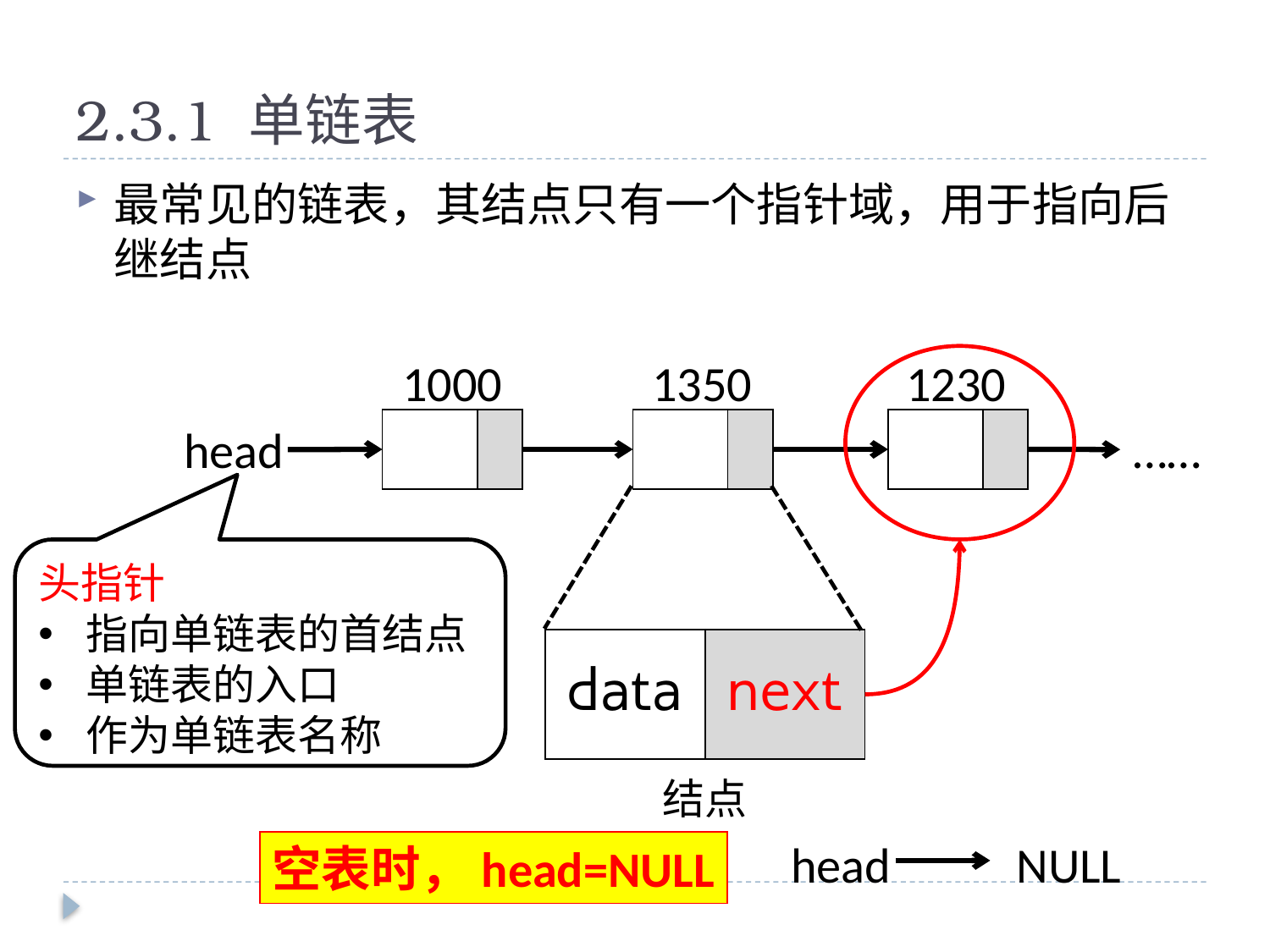

# 2.3.1 单链表
最常见的链表，其结点只有一个指针域，用于指向后继结点
1000
1350

1230
|  |  |
| --- | --- |
|  |  |
| --- | --- |
|  |  |
| --- | --- |
head
……
头指针
指向单链表的首结点
单链表的入口
作为单链表名称
| data | next |
| --- | --- |
结点
head
NULL
空表时，head=NULL